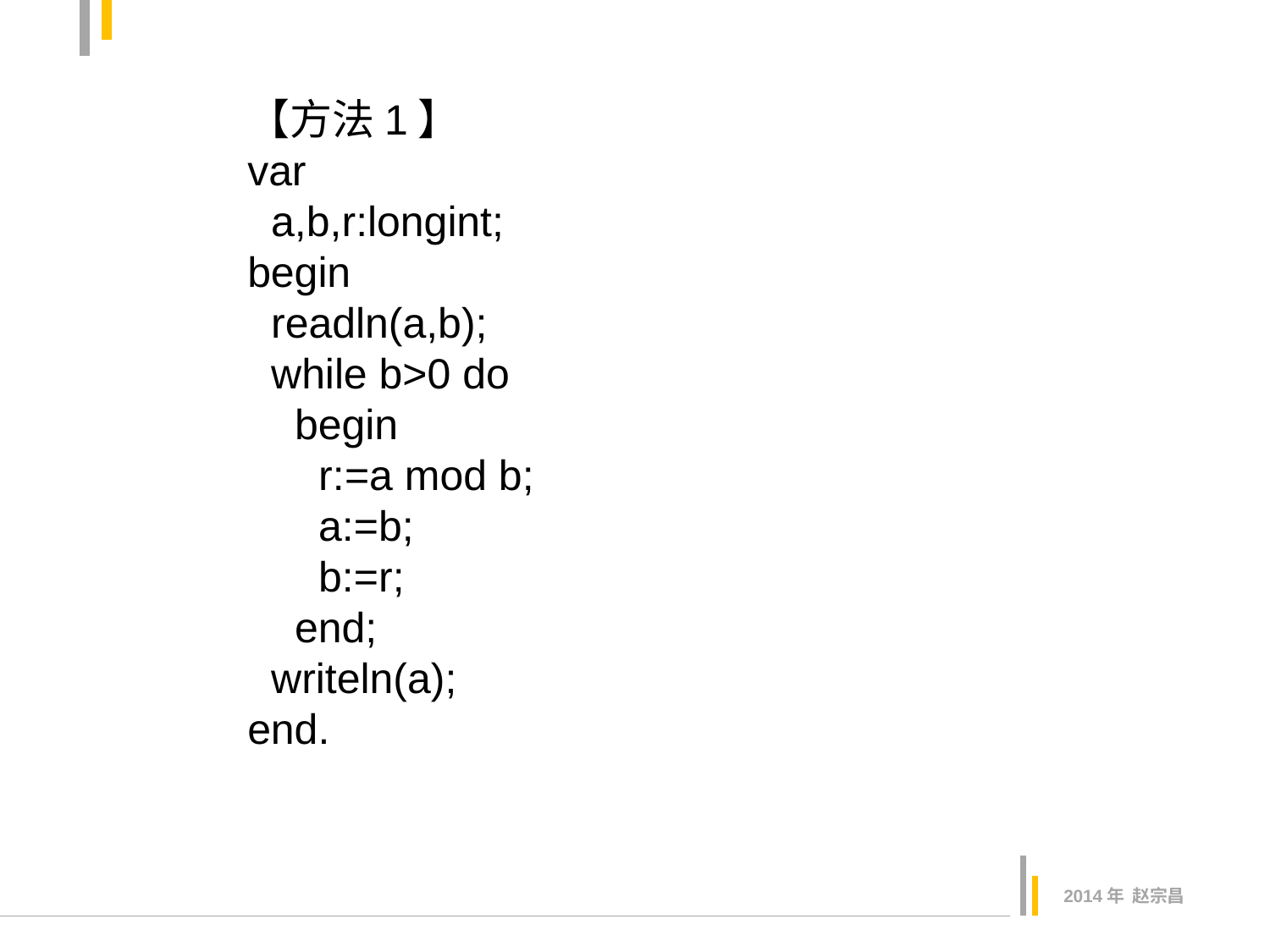

【方法1】
var
  a,b,r:longint;
begin
  readln(a,b);
  while b>0 do
    begin
      r:=a mod b;
      a:=b;
      b:=r;
    end;
  writeln(a);
end.